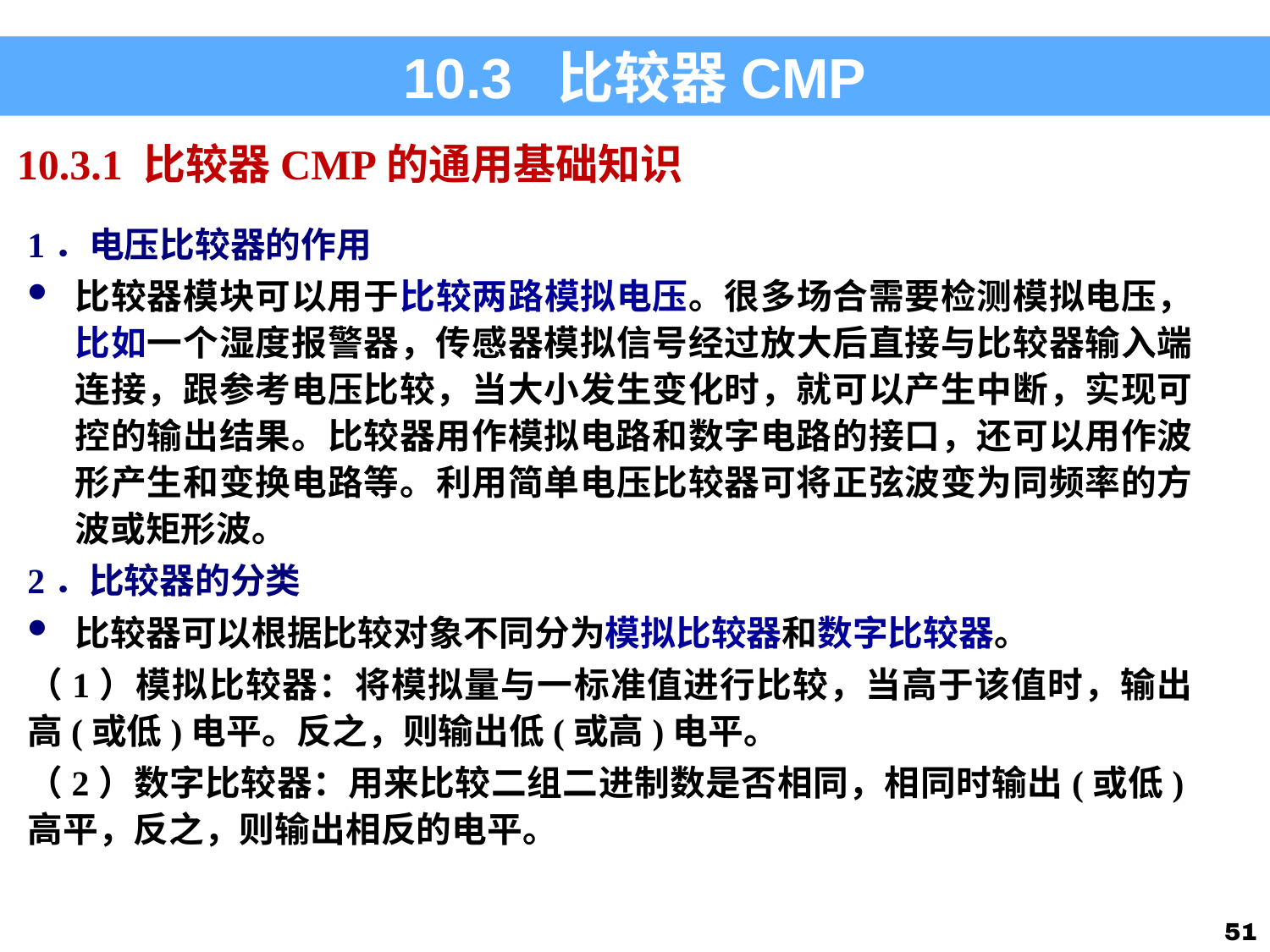

10.3  比较器CMP
10.3.1 比较器CMP的通用基础知识
1．电压比较器的作用
比较器模块可以用于比较两路模拟电压。很多场合需要检测模拟电压，比如一个湿度报警器，传感器模拟信号经过放大后直接与比较器输入端连接，跟参考电压比较，当大小发生变化时，就可以产生中断，实现可控的输出结果。比较器用作模拟电路和数字电路的接口，还可以用作波形产生和变换电路等。利用简单电压比较器可将正弦波变为同频率的方波或矩形波。
2．比较器的分类
比较器可以根据比较对象不同分为模拟比较器和数字比较器。
（1）模拟比较器：将模拟量与一标准值进行比较，当高于该值时，输出高(或低)电平。反之，则输出低(或高)电平。
（2）数字比较器：用来比较二组二进制数是否相同，相同时输出(或低)高平，反之，则输出相反的电平。
51